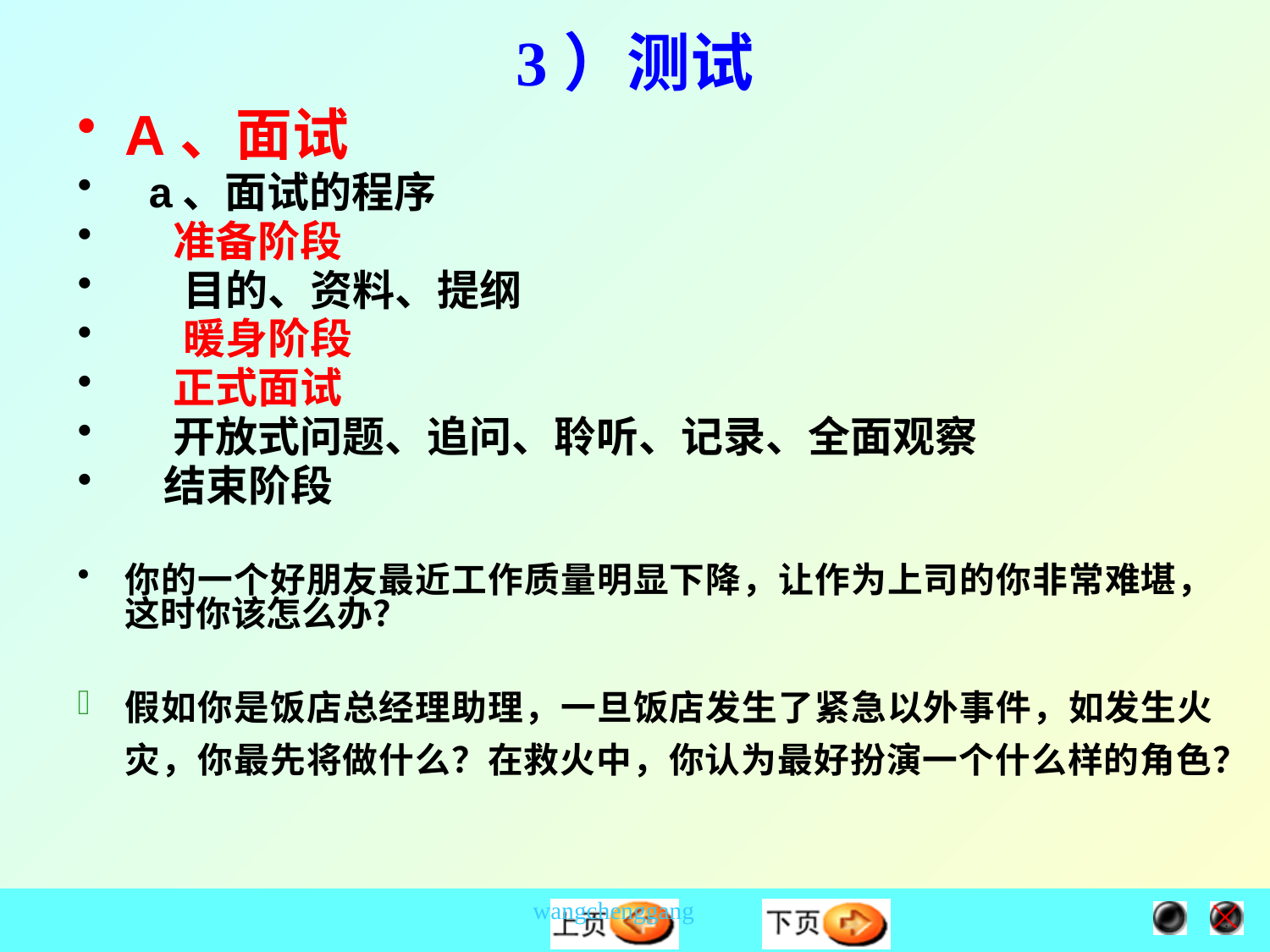

# 3）测试
A、面试
  a、面试的程序
    准备阶段
     目的、资料、提纲
     暖身阶段
    正式面试
    开放式问题、追问、聆听、记录、全面观察
   结束阶段

你的一个好朋友最近工作质量明显下降，让作为上司的你非常难堪，这时你该怎么办？

假如你是饭店总经理助理，一旦饭店发生了紧急以外事件，如发生火灾，你最先将做什么？在救火中，你认为最好扮演一个什么样的角色？

wangchenggang